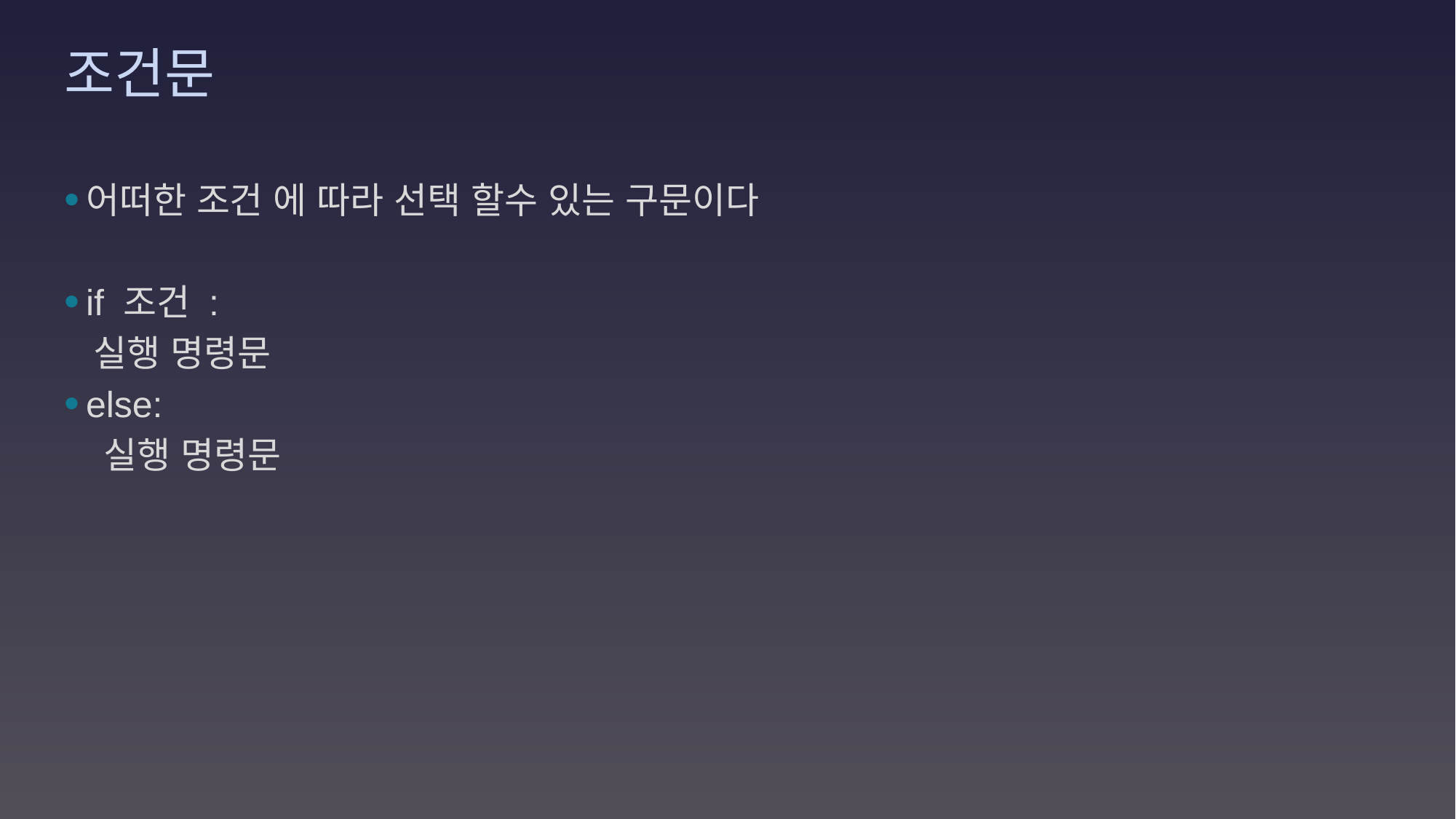

# 조건문
어떠한 조건 에 따라 선택 할수 있는 구문이다

if 조건 :
  실행 명령문
else:
   실행 명령문